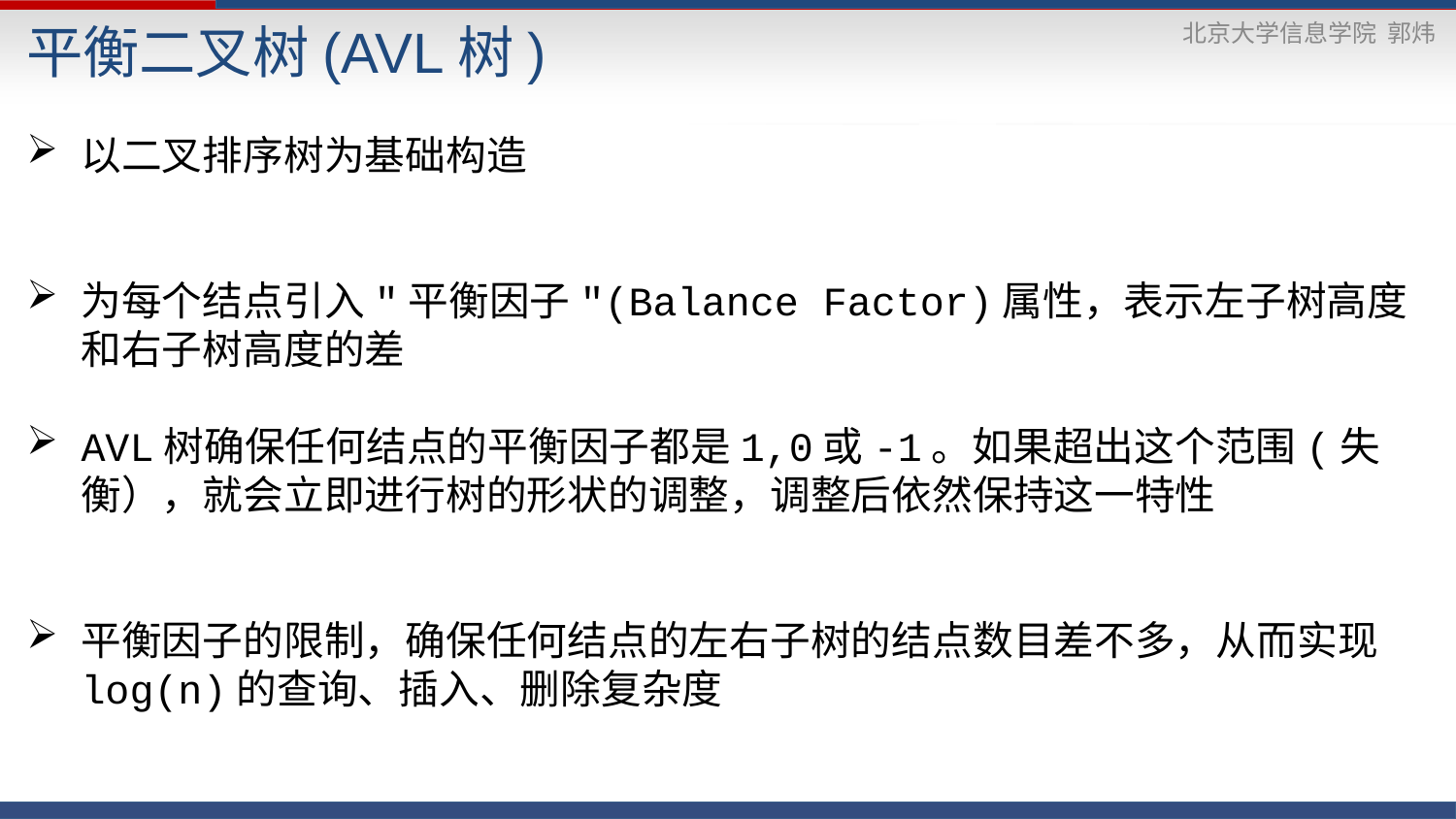

平衡二叉树(AVL树)
以二叉排序树为基础构造

为每个结点引入"平衡因子"(Balance Factor)属性，表示左子树高度和右子树高度的差

AVL树确保任何结点的平衡因子都是1,0或-1。如果超出这个范围(失衡），就会立即进行树的形状的调整，调整后依然保持这一特性

平衡因子的限制，确保任何结点的左右子树的结点数目差不多，从而实现log(n)的查询、插入、删除复杂度
29